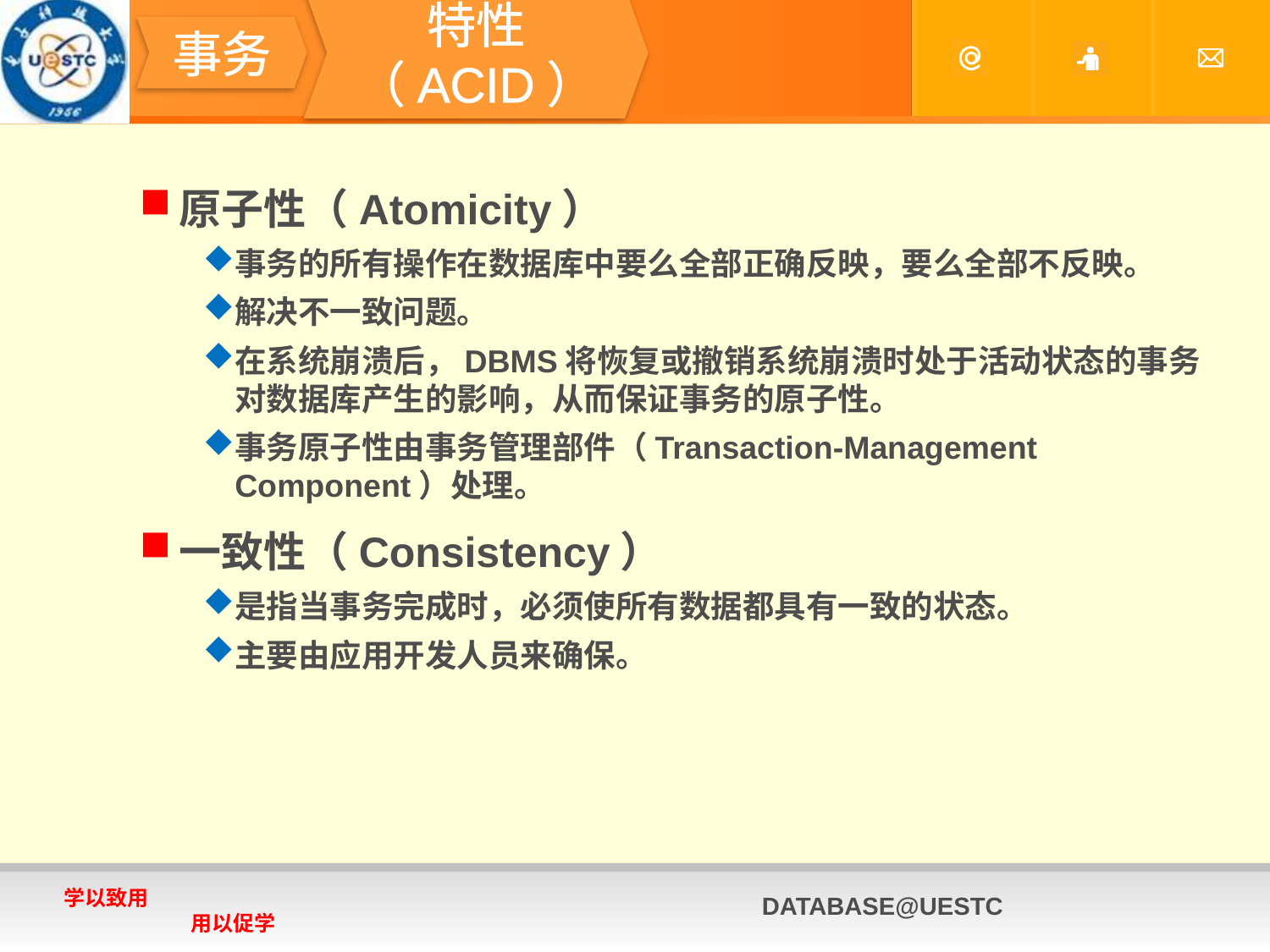

#
事务
特性（ACID）
原子性（Atomicity）
事务的所有操作在数据库中要么全部正确反映，要么全部不反映。
解决不一致问题。
在系统崩溃后，DBMS将恢复或撤销系统崩溃时处于活动状态的事务对数据库产生的影响，从而保证事务的原子性。
事务原子性由事务管理部件（Transaction-Management Component）处理。
一致性（Consistency）
是指当事务完成时，必须使所有数据都具有一致的状态。
主要由应用开发人员来确保。